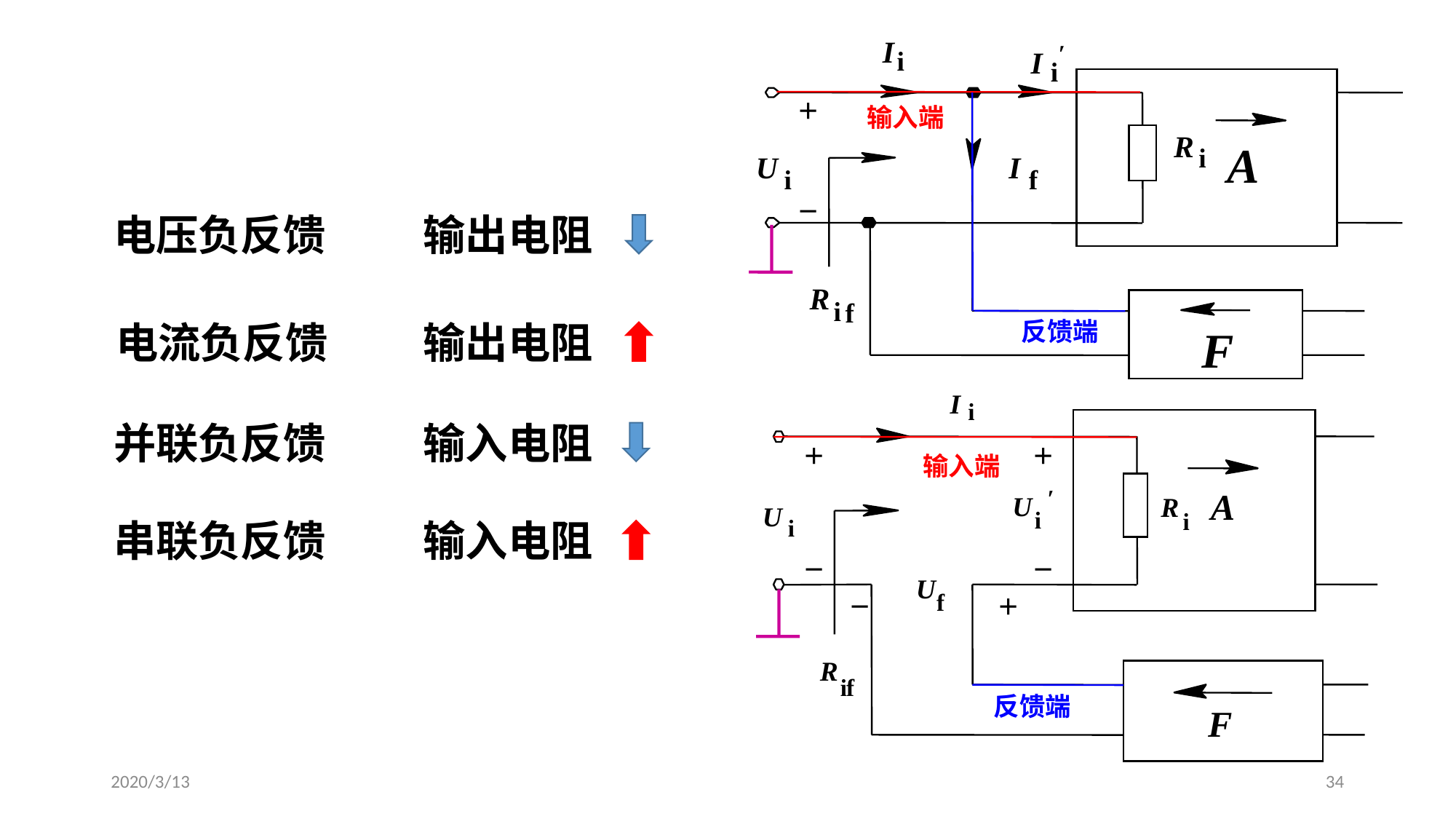

I
′
i
I
i

＋
输入端

R
A

i
U
I

i
f
－

R

i
f

反馈端
F

电压负反馈
输出电阻

电流负反馈
输出电阻

I
i

＋
＋

′
A
U
R
U

i
i

i

－
－
U

f
－
＋
R

i
f

F

输入端

反馈端
并联负反馈
输入电阻

串联负反馈
输入电阻

2020/3/13
34